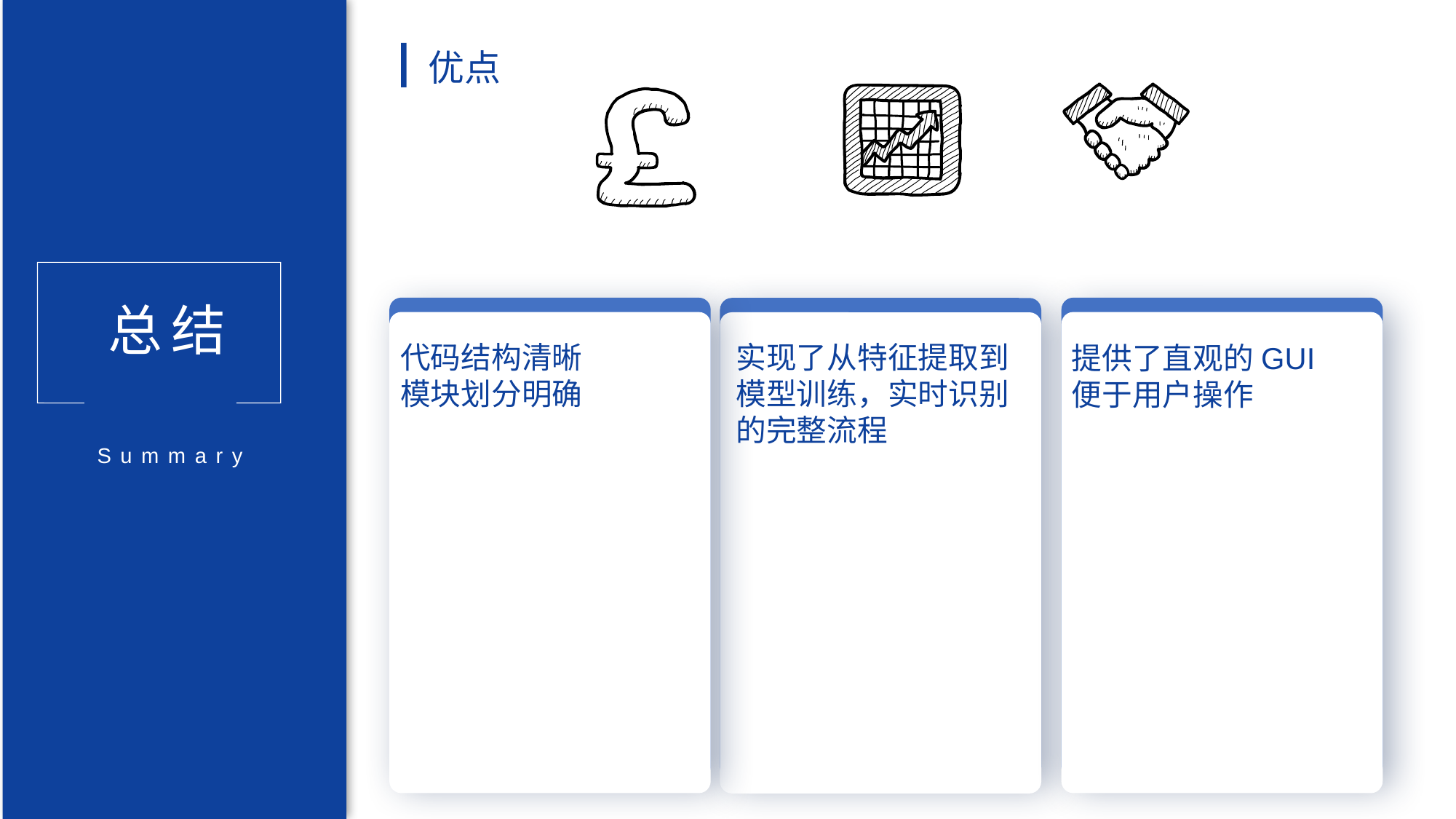

优点

总结
  Summary

代码结构清晰
模块划分明确
实现了从特征提取到
模型训练，实时识别
的完整流程
提供了直观的GUI
便于用户操作